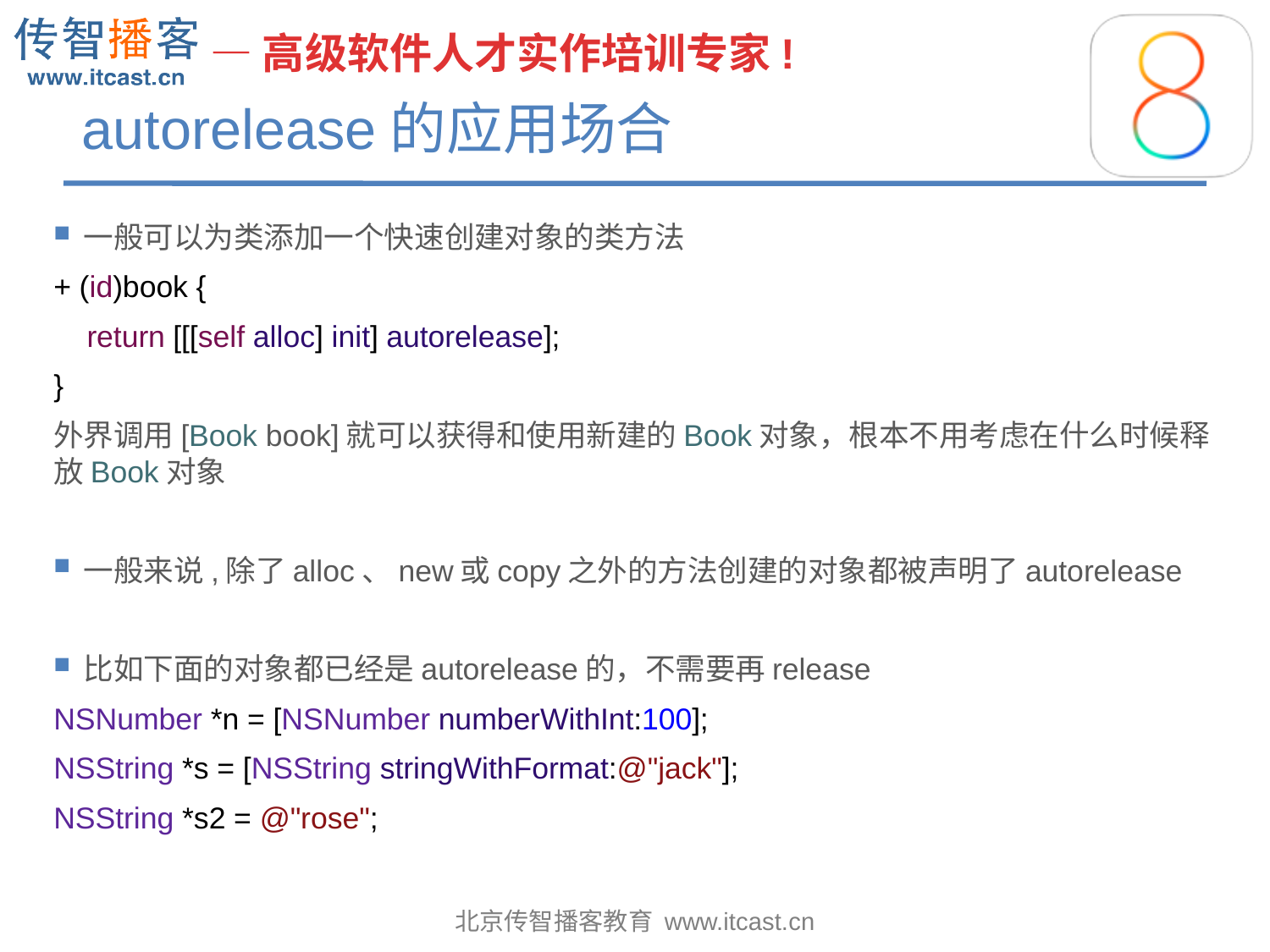

# autorelease的应用场合
一般可以为类添加一个快速创建对象的类方法
+ (id)book {
    return [[[self alloc] init] autorelease];
}
外界调用[Book book]就可以获得和使用新建的Book对象，根本不用考虑在什么时候释放Book对象

一般来说,除了alloc、new或copy之外的方法创建的对象都被声明了autorelease

比如下面的对象都已经是autorelease的，不需要再release
NSNumber *n = [NSNumber numberWithInt:100];
NSString *s = [NSString stringWithFormat:@"jack"];
NSString *s2 = @"rose";